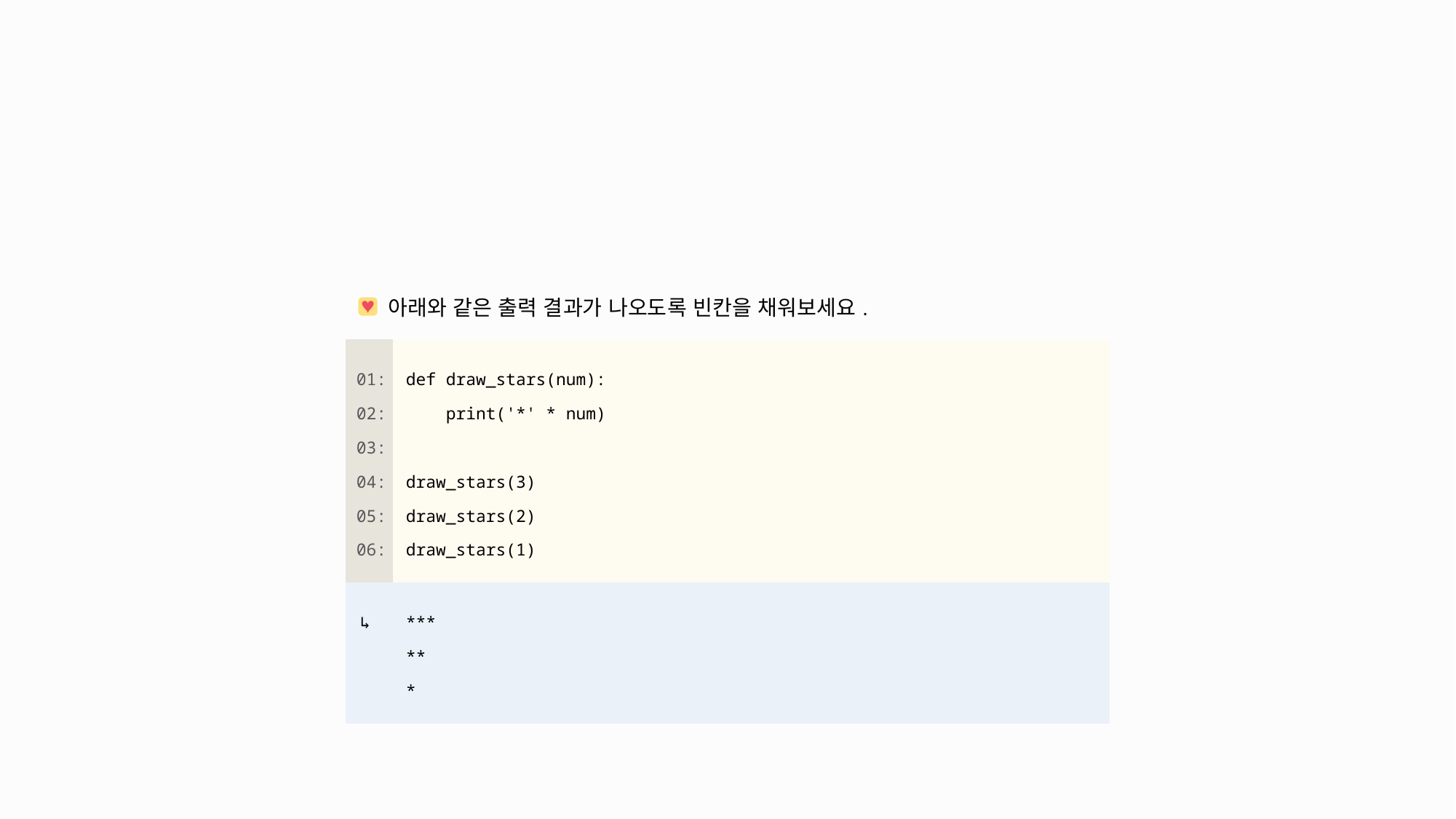

| 아래와 같은 출력 결과가 나오도록 빈칸을 채워보세요. |  |
| --- | --- |
| 01: 02: 03: 04: 05: 06: | def draw\_stars(num): print('\*' \* num) draw\_stars(3) draw\_stars(2) draw\_stars(1) |
| ↳ | \*\*\* \*\* \* |